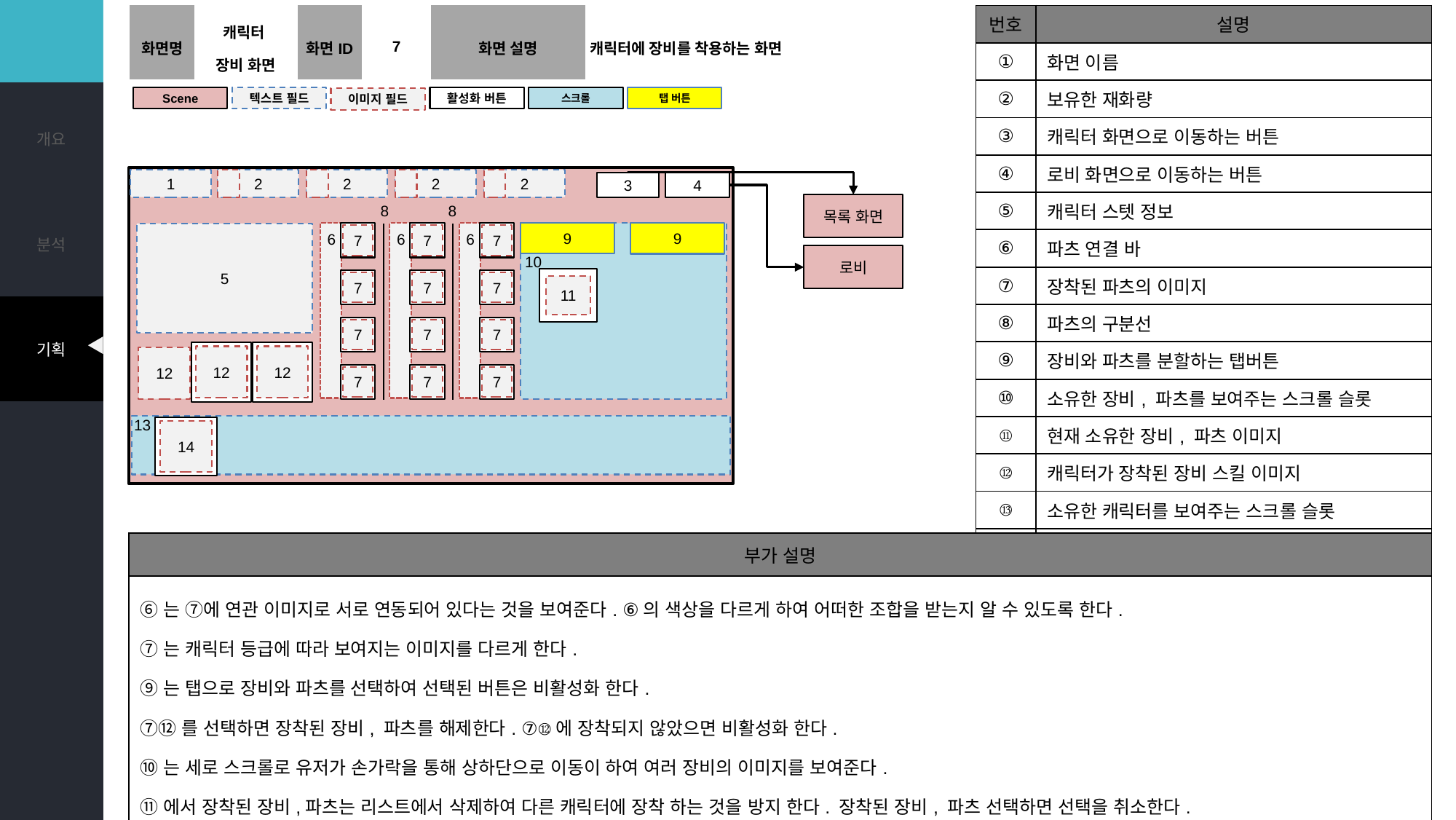

이미지 필드와 텍스트 필드가 잘 구분되지 않음.
| 화면명 | 캐릭터 장비 화면 | 화면ID | 7 | 화면 설명 | 캐릭터에 장비를 착용하는 화면 |
| --- | --- | --- | --- | --- | --- |
| 번호 | 설명 |
| --- | --- |
| ① | 화면 이름 |
| ② | 보유한 재화량 |
| ③ | 캐릭터 화면으로 이동하는 버튼 |
| ④ | 로비 화면으로 이동하는 버튼 |
| ⑤ | 캐릭터 스텟 정보 |
| ⑥ | 파츠 연결 바 |
| ⑦ | 장착된 파츠의 이미지 |
| ⑧ | 파츠의 구분선 |
| ⑨ | 장비와 파츠를 분할하는 탭버튼 |
| ⑩ | 소유한 장비, 파츠를 보여주는 스크롤 슬롯 |
| ⑪ | 현재 소유한 장비, 파츠 이미지 |
| ⑫ | 캐릭터가 장착된 장비 스킬 이미지 |
| ⑬ | 소유한 캐릭터를 보여주는 스크롤 슬롯 |
| ⑭ | 소유한 캐릭터 이미지 |
스크롤
탭 버튼

1
2

2

2

2

3
4
8
8

6

7

7

7

7

6

7

7

7

7

6

7

7

7

7

9
9
5
10

11

12

12
12

13
4
14
목록 화면
로비
| 부가 설명 |
| --- |
| ⑥는 ⑦에 연관 이미지로 서로 연동되어 있다는 것을 보여준다. ⑥의 색상을 다르게 하여 어떠한 조합을 받는지 알 수 있도록 한다. ⑦는 캐릭터 등급에 따라 보여지는 이미지를 다르게 한다. ⑨는 탭으로 장비와 파츠를 선택하여 선택된 버튼은 비활성화 한다. ⑦⑫를 선택하면 장착된 장비, 파츠를 해제한다. ⑦⑫에 장착되지 않았으면 비활성화 한다. ⑩는 세로 스크롤로 유저가 손가락을 통해 상하단으로 이동이 하여 여러 장비의 이미지를 보여준다. ⑪에서 장착된 장비,파츠는 리스트에서 삭제하여 다른 캐릭터에 장착 하는 것을 방지 한다. 장착된 장비, 파츠 선택하면 선택을 취소한다. |